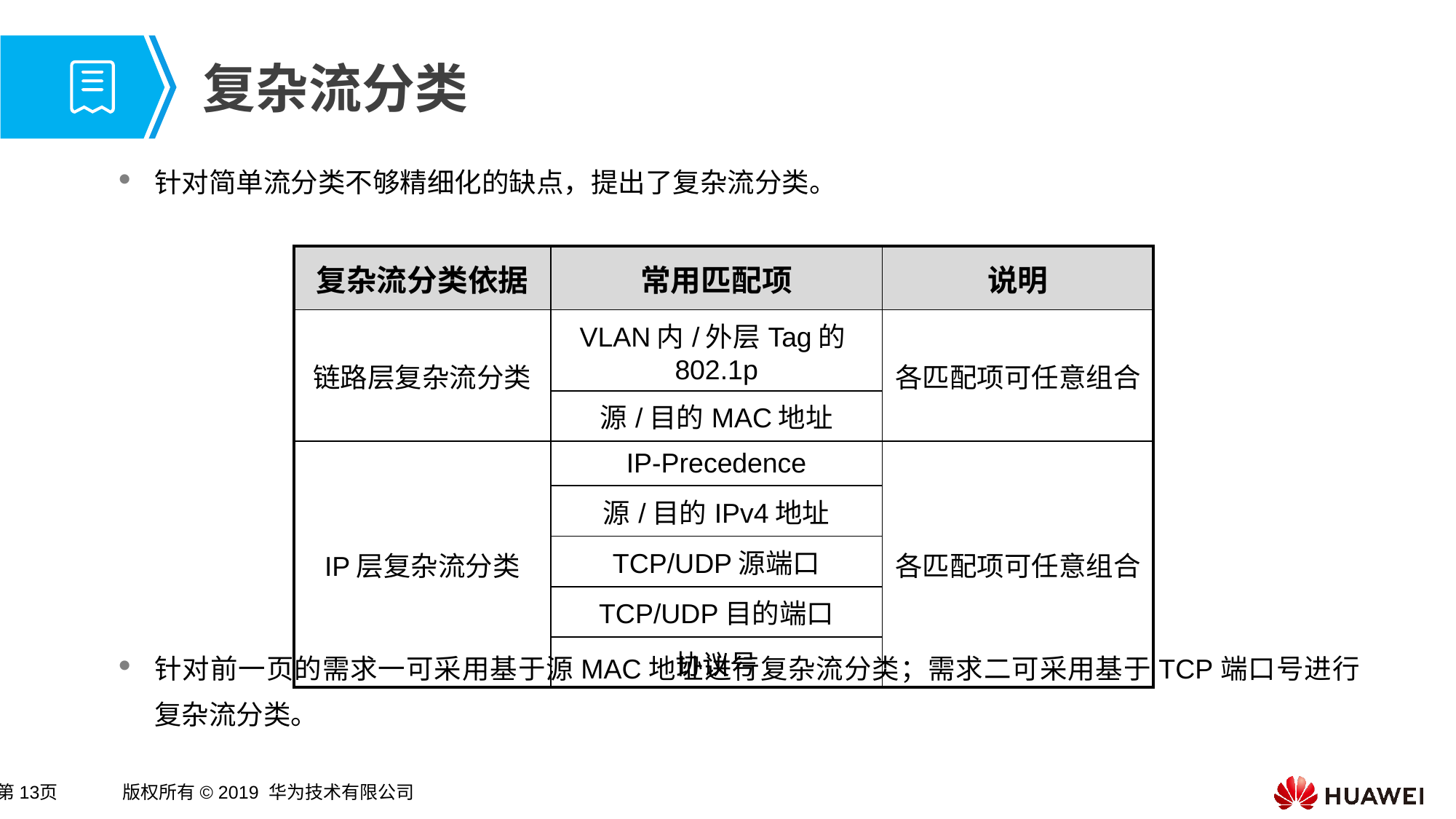

# 复杂流分类
针对简单流分类不够精细化的缺点，提出了复杂流分类。

针对前一页的需求一可采用基于源MAC地址进行复杂流分类；需求二可采用基于TCP端口号进行复杂流分类。

| 复杂流分类依据 | 常用匹配项 | 说明 |
| --- | --- | --- |
| 链路层复杂流分类 | VLAN内/外层Tag的802.1p | 各匹配项可任意组合 |
|  | 源/目的MAC地址 |  |
| IP层复杂流分类 | IP-Precedence | 各匹配项可任意组合 |
|  | 源/目的IPv4地址 |  |
|  | TCP/UDP源端口 |  |
|  | TCP/UDP目的端口 |  |
|  | 协议号 |  |